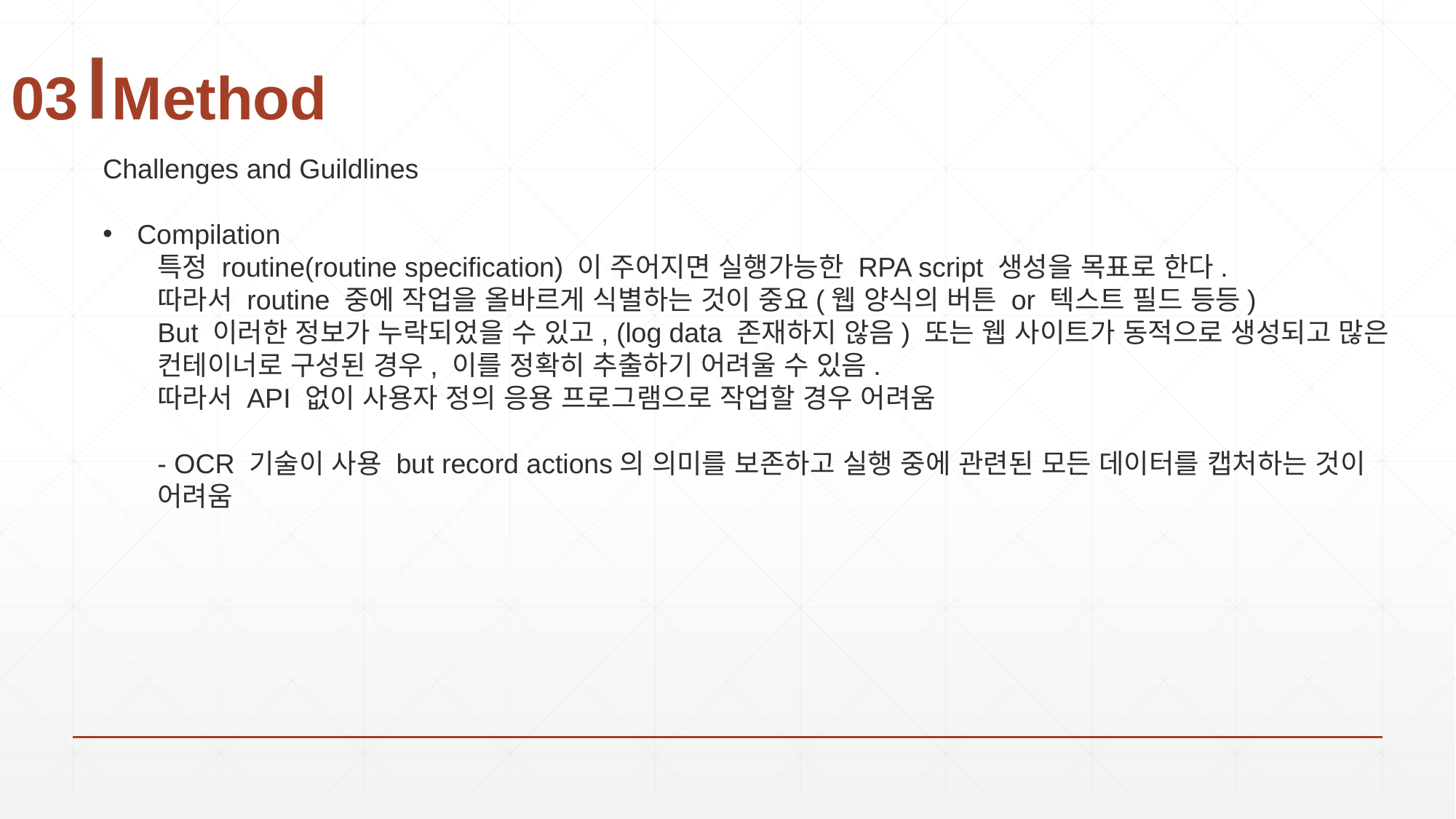

03  Method

Challenges and Guildlines

Compilation
특정 routine(routine specification) 이 주어지면 실행가능한 RPA script 생성을 목표로 한다.
따라서 routine 중에 작업을 올바르게 식별하는 것이 중요(웹 양식의 버튼 or 텍스트 필드 등등)
But 이러한 정보가 누락되었을 수 있고, (log data 존재하지 않음) 또는 웹 사이트가 동적으로 생성되고 많은 컨테이너로 구성된 경우, 이를 정확히 추출하기 어려울 수 있음.
따라서 API 없이 사용자 정의 응용 프로그램으로 작업할 경우 어려움

- OCR 기술이 사용 but record actions의 의미를 보존하고 실행 중에 관련된 모든 데이터를 캡처하는 것이 어려움